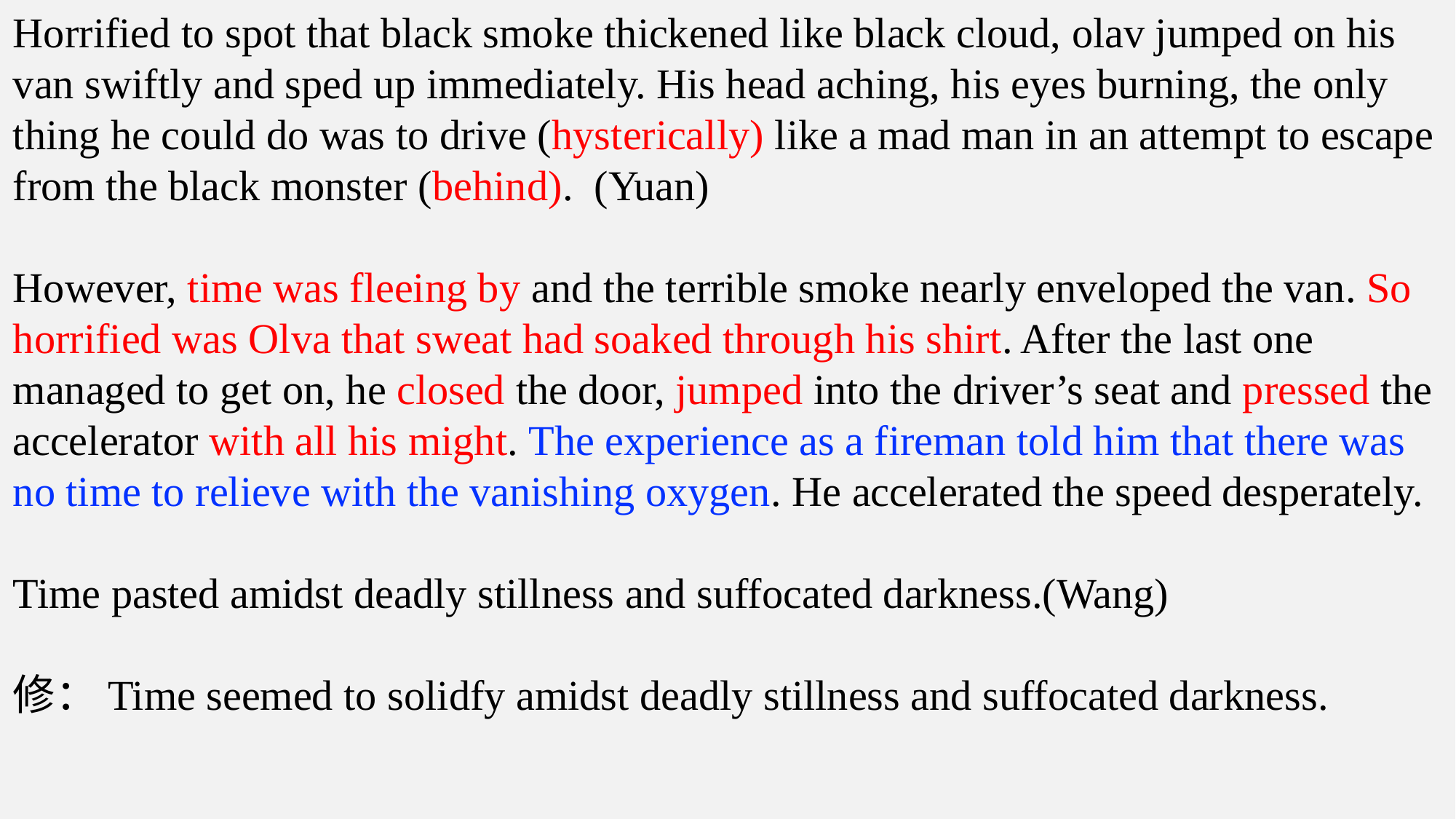

Horrified to spot that black smoke thickened like black cloud, olav jumped on his van swiftly and sped up immediately. His head aching, his eyes burning, the only thing he could do was to drive (hysterically) like a mad man in an attempt to escape from the black monster (behind).  (Yuan)

However, time was fleeing by and the terrible smoke nearly enveloped the van. So horrified was Olva that sweat had soaked through his shirt. After the last one managed to get on, he closed the door, jumped into the driver’s seat and pressed the accelerator with all his might. The experience as a fireman told him that there was no time to relieve with the vanishing oxygen. He accelerated the speed desperately.

Time pasted amidst deadly stillness and suffocated darkness.(Wang)

修：Time seemed to solidfy amidst deadly stillness and suffocated darkness.